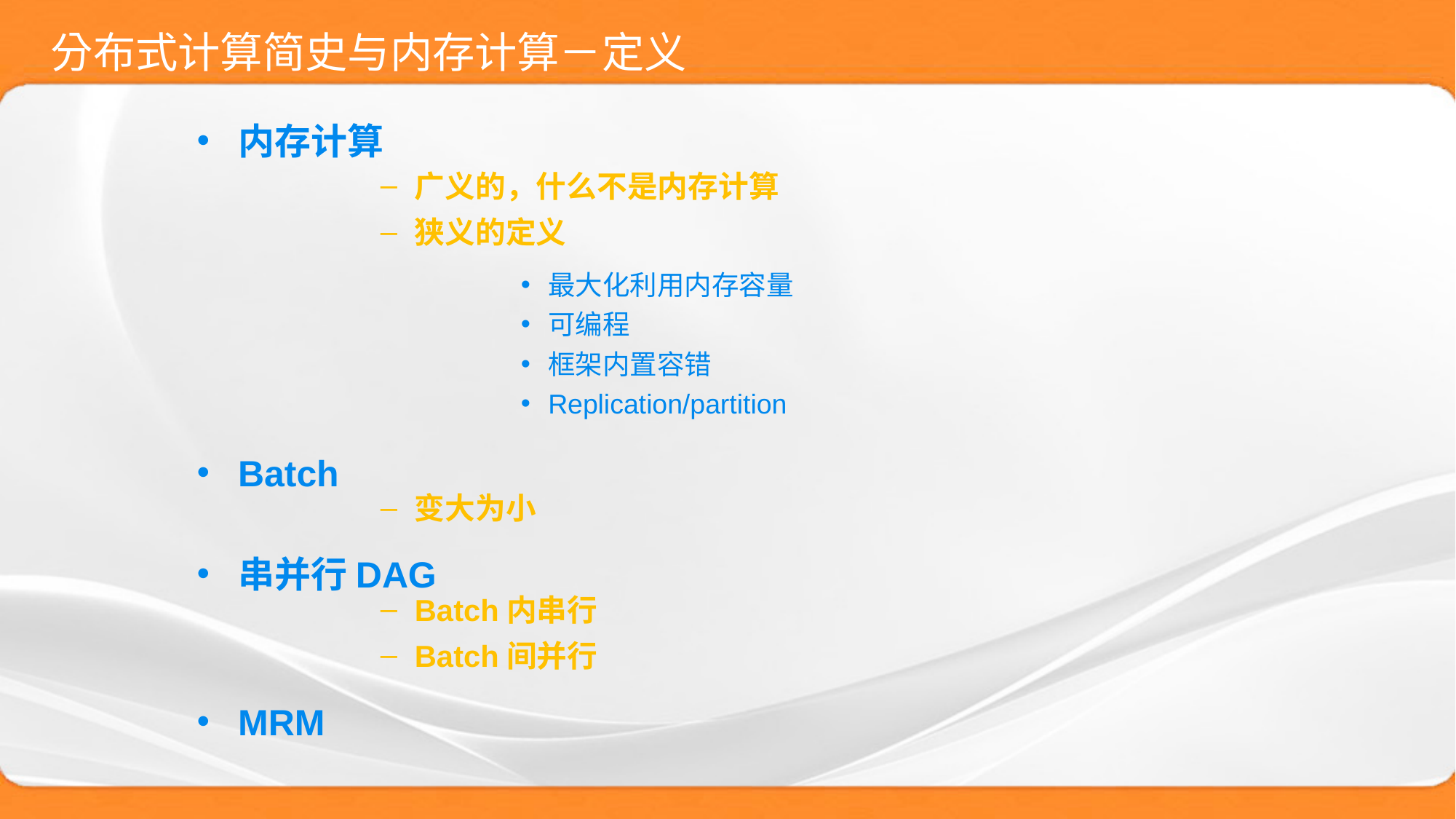

# 分布式计算简史与内存计算－定义
内存计算

Batch

串并行DAG

MRM

广义的，什么不是内存计算
狭义的定义

变大为小

Batch内串行
Batch间并行

最大化利用内存容量
可编程
框架内置容错
Replication/partition